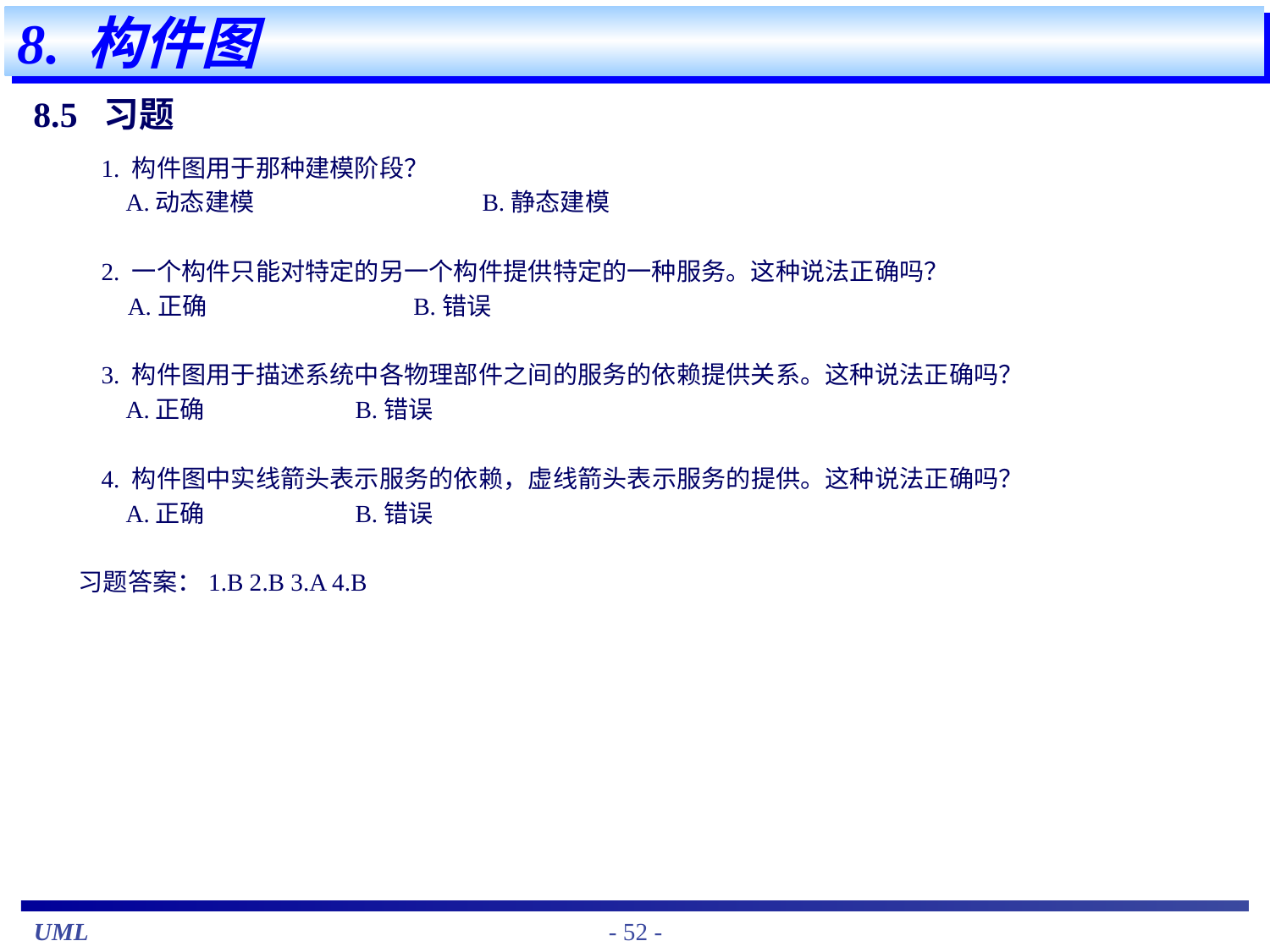

# 8. 构件图
8.5  习题

	1. 构件图用于那种建模阶段？
	    A.动态建模		B.静态建模

	2. 一个构件只能对特定的另一个构件提供特定的一种服务。这种说法正确吗？
A.正确		B.错误

	3. 构件图用于描述系统中各物理部件之间的服务的依赖提供关系。这种说法正确吗？
	    A.正确		B.错误

	4. 构件图中实线箭头表示服务的依赖，虚线箭头表示服务的提供。这种说法正确吗？
	    A.正确		B.错误

  习题答案：1.B 2.B 3.A 4.B